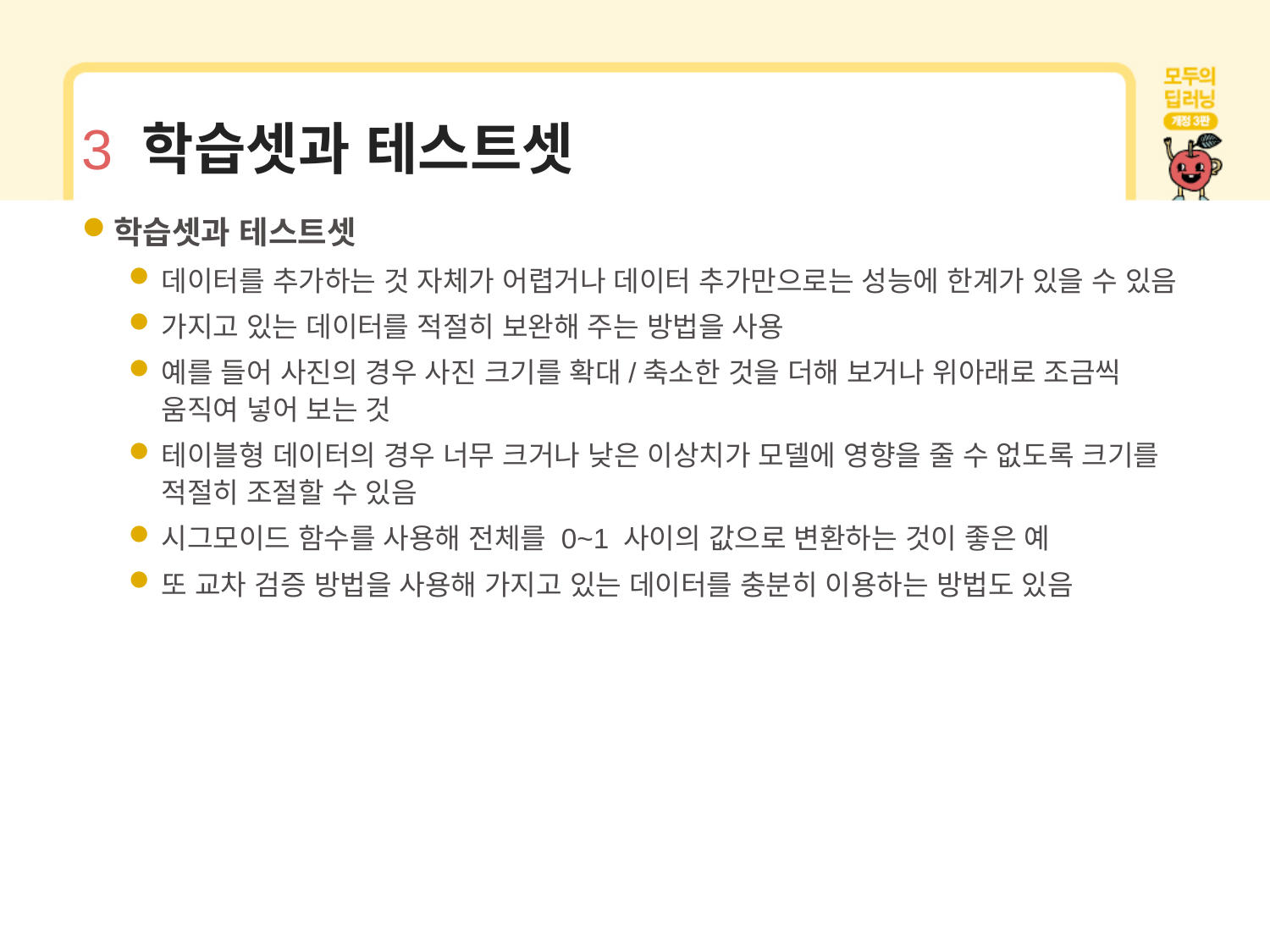

# 3 학습셋과 테스트셋
학습셋과 테스트셋
데이터를 추가하는 것 자체가 어렵거나 데이터 추가만으로는 성능에 한계가 있을 수 있음
가지고 있는 데이터를 적절히 보완해 주는 방법을 사용
예를 들어 사진의 경우 사진 크기를 확대/축소한 것을 더해 보거나 위아래로 조금씩 움직여 넣어 보는 것
테이블형 데이터의 경우 너무 크거나 낮은 이상치가 모델에 영향을 줄 수 없도록 크기를 적절히 조절할 수 있음
시그모이드 함수를 사용해 전체를 0~1 사이의 값으로 변환하는 것이 좋은 예
또 교차 검증 방법을 사용해 가지고 있는 데이터를 충분히 이용하는 방법도 있음